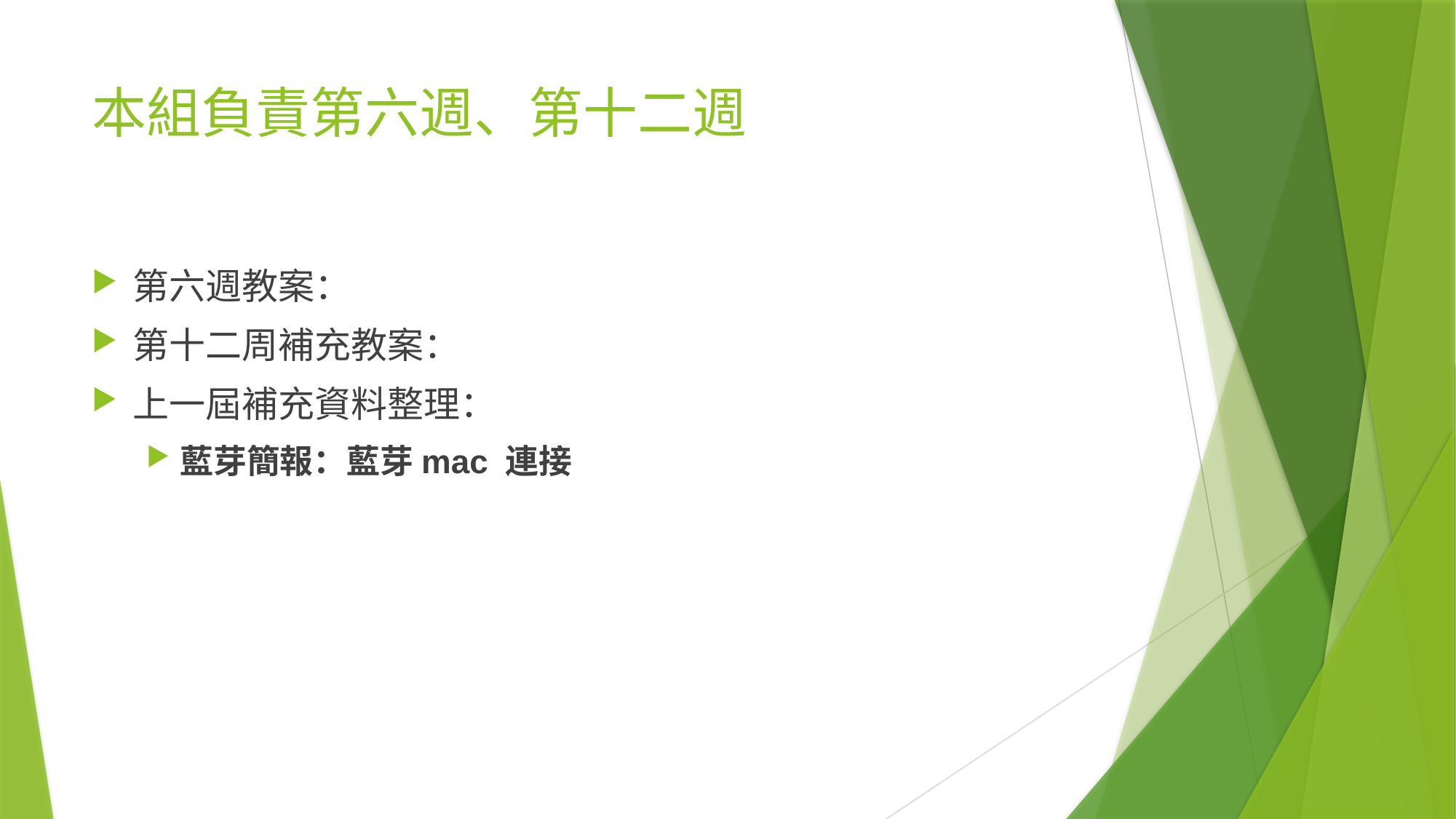

# 本組負責第六週、第十二週
第六週教案：
第十二周補充教案：
上一屆補充資料整理：
藍芽簡報：藍芽mac 連接